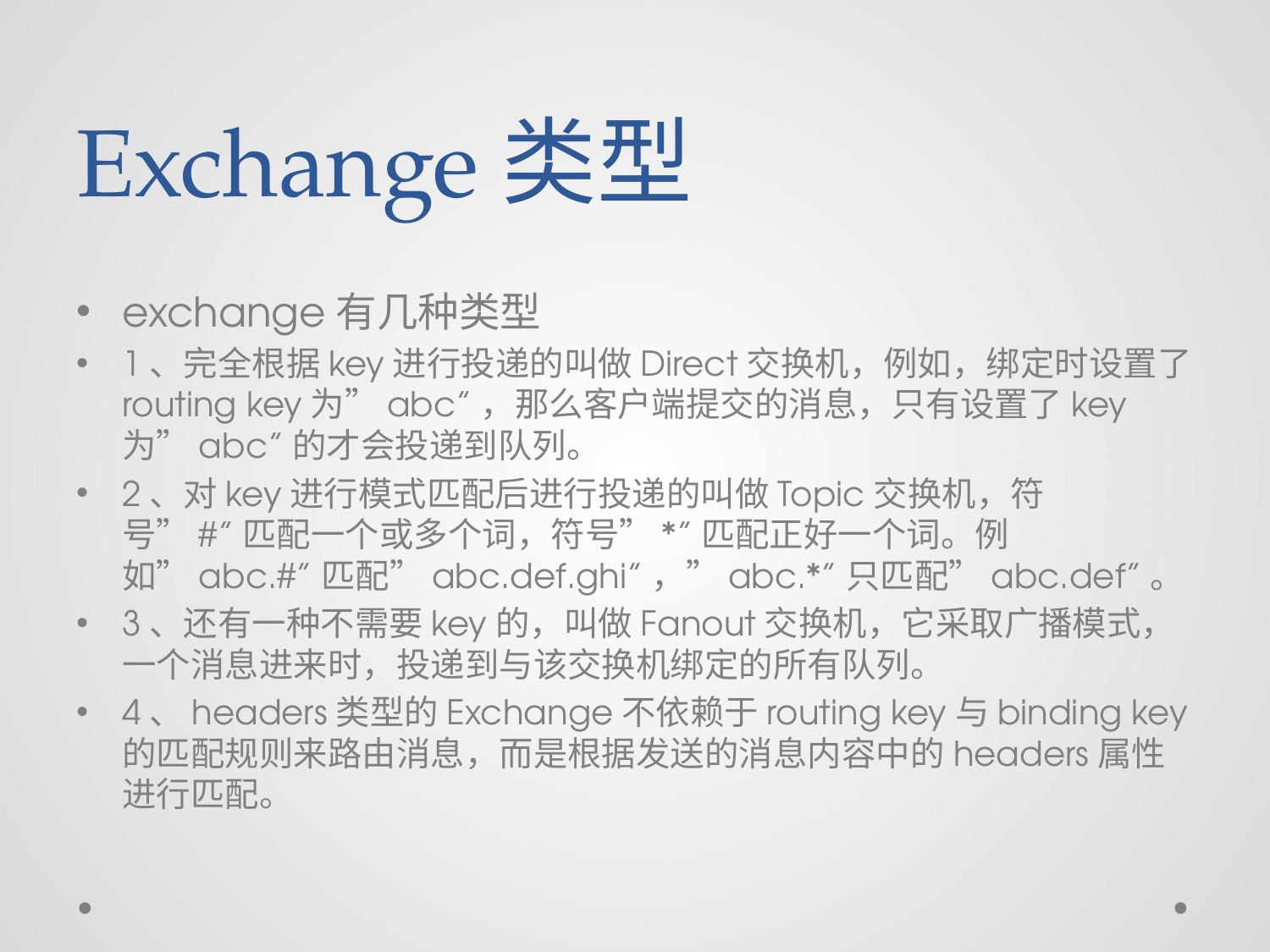

# Exchange类型

exchange有几种类型
1、完全根据key进行投递的叫做Direct交换机，例如，绑定时设置了routing key为”abc”，那么客户端提交的消息，只有设置了key为”abc”的才会投递到队列。
2、对key进行模式匹配后进行投递的叫做Topic交换机，符号”#”匹配一个或多个词，符号”*”匹配正好一个词。例如”abc.#”匹配”abc.def.ghi”，”abc.*”只匹配”abc.def”。
3、还有一种不需要key的，叫做Fanout交换机，它采取广播模式，一个消息进来时，投递到与该交换机绑定的所有队列。
4、headers类型的Exchange不依赖于routing key与binding key的匹配规则来路由消息，而是根据发送的消息内容中的headers属性进行匹配。